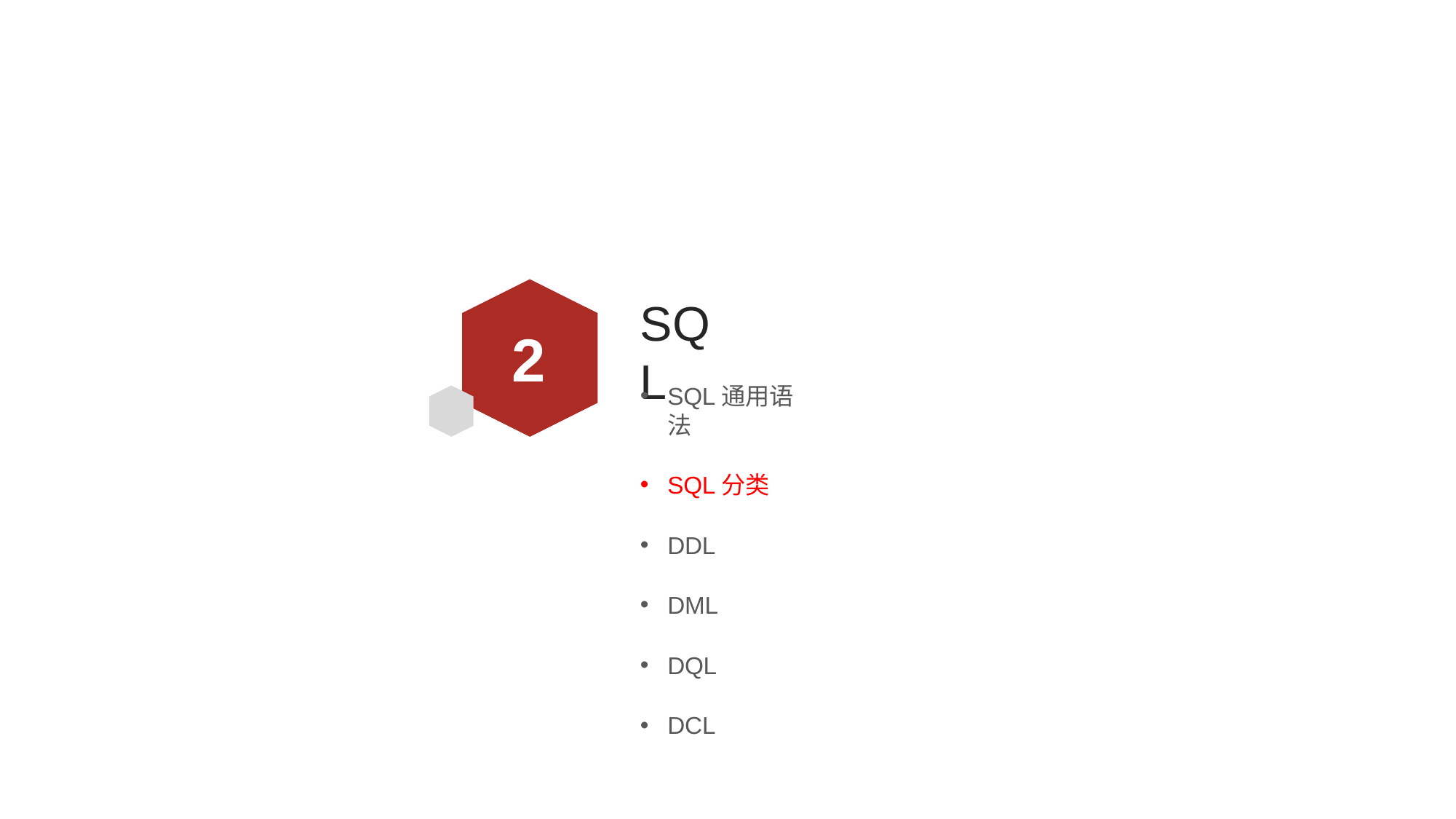

# SQL
2
SQL通用语法

SQL分类

DDL

DML

DQL

DCL